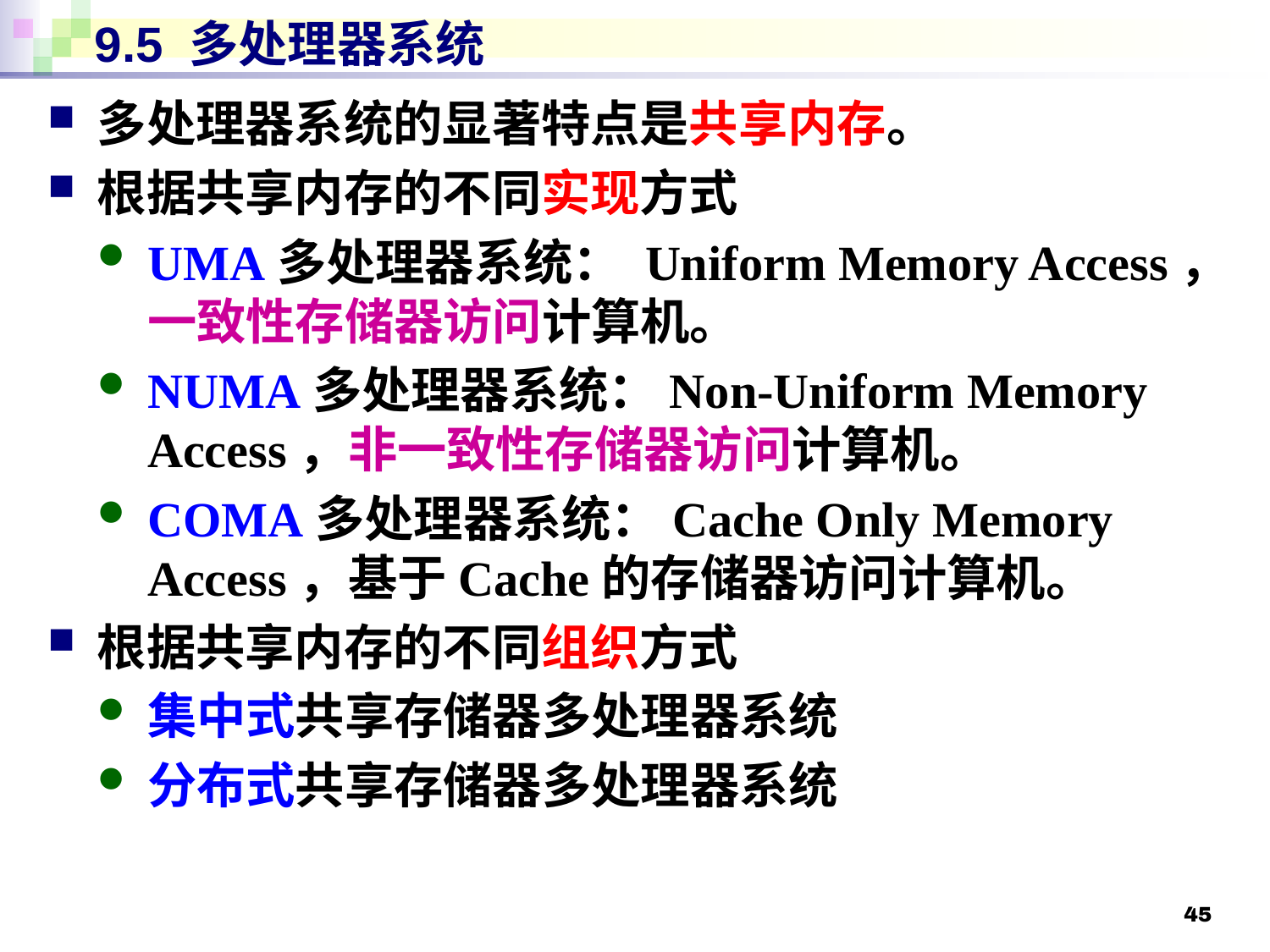

# 9.5 多处理器系统
多处理器系统的显著特点是共享内存。
根据共享内存的不同实现方式
UMA多处理器系统： Uniform Memory Access，
一致性存储器访问计算机。
NUMA多处理器系统：Non-Uniform Memory Access，非一致性存储器访问计算机。
COMA多处理器系统：Cache Only Memory Access，基于Cache的存储器访问计算机。
根据共享内存的不同组织方式
集中式共享存储器多处理器系统
分布式共享存储器多处理器系统
45